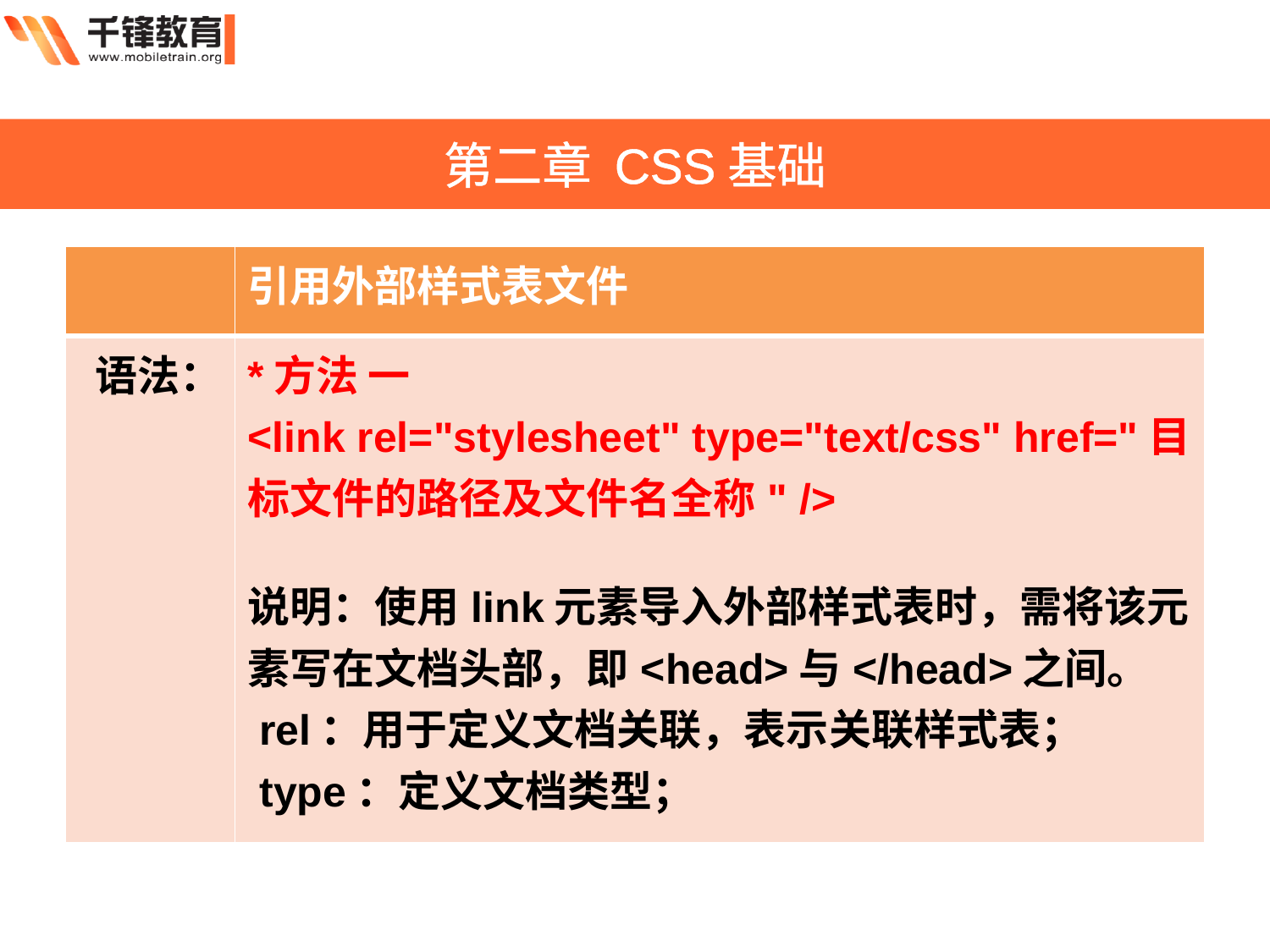

第二章 CSS基础
|  | 引用外部样式表文件 |
| --- | --- |
| 语法： | \*方法 一 <link rel="stylesheet" type="text/css" href="目标文件的路径及文件名全称" /> 说明：使用link元素导入外部样式表时，需将该元素写在文档头部，即<head>与</head>之间。 rel：用于定义文档关联，表示关联样式表； type：定义文档类型； |